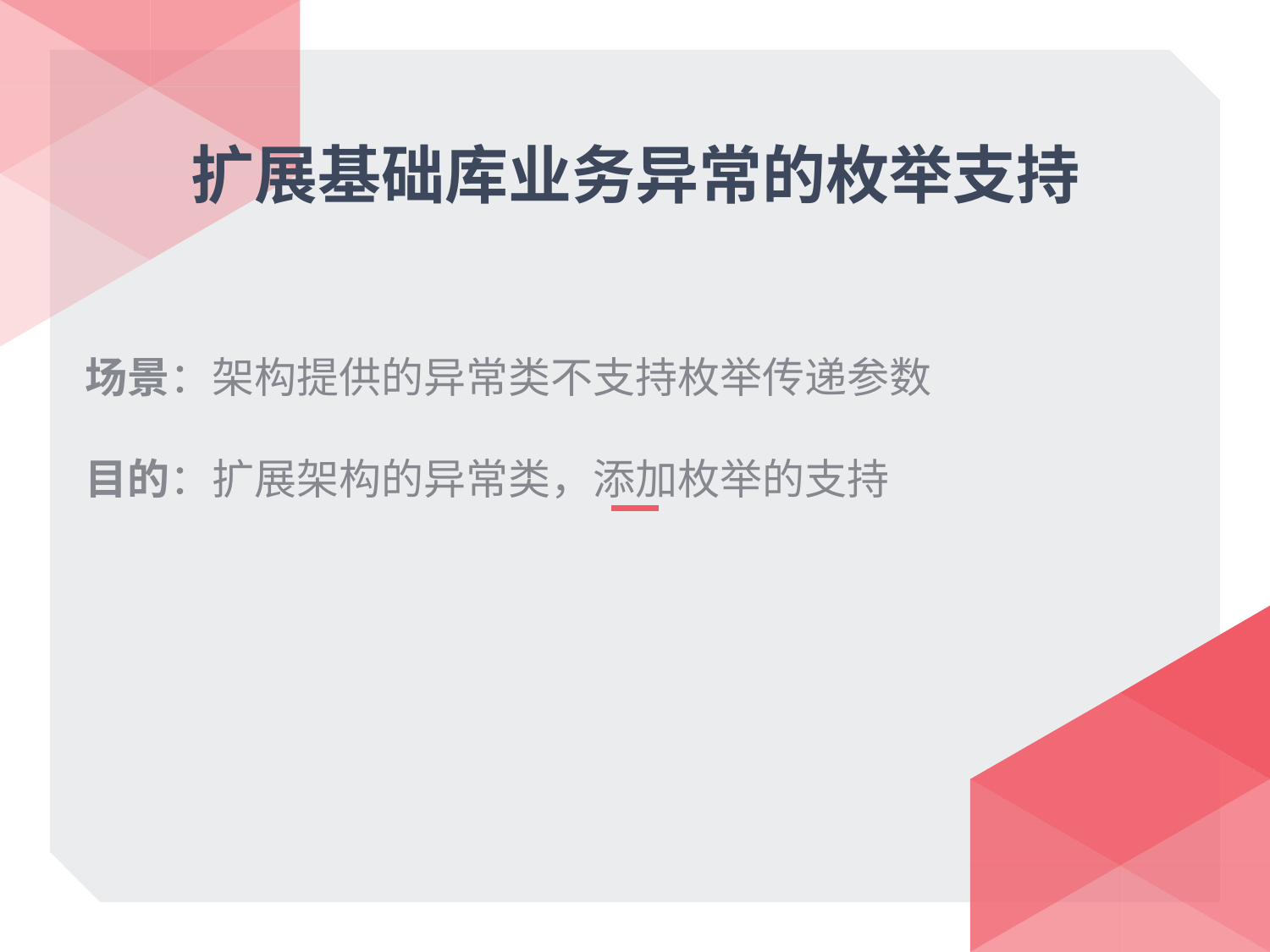

# 扩展基础库业务异常的枚举支持
场景：架构提供的异常类不支持枚举传递参数
目的：扩展架构的异常类，添加枚举的支持